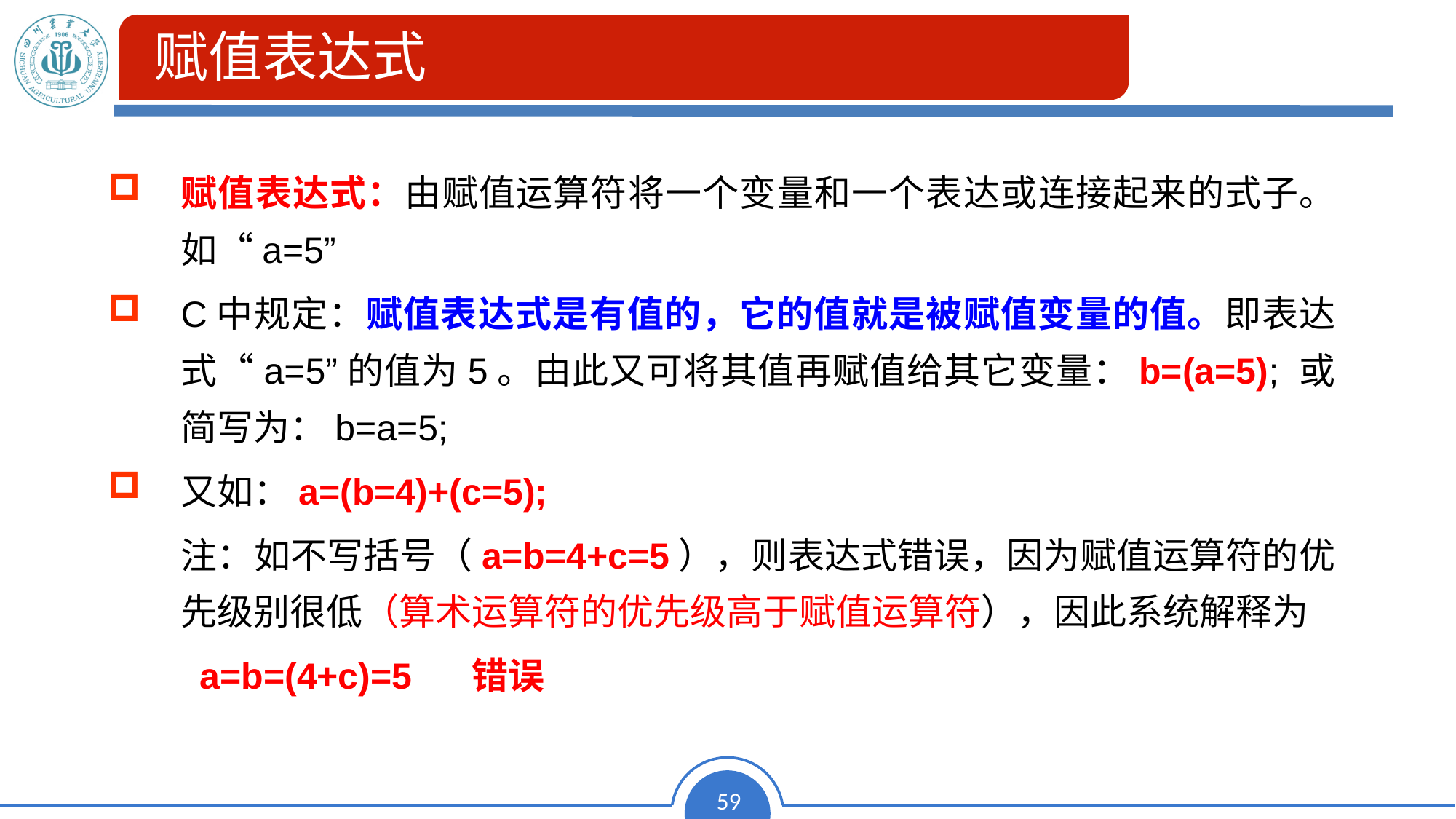

赋值表达式
赋值表达式：由赋值运算符将一个变量和一个表达或连接起来的式子。如“a=5”
C中规定：赋值表达式是有值的，它的值就是被赋值变量的值。即表达式“a=5”的值为5。由此又可将其值再赋值给其它变量：b=(a=5); 或简写为：b=a=5;
又如：a=(b=4)+(c=5);
	注：如不写括号（a=b=4+c=5），则表达式错误，因为赋值运算符的优先级别很低（算术运算符的优先级高于赋值运算符），因此系统解释为
         a=b=(4+c)=5     错误